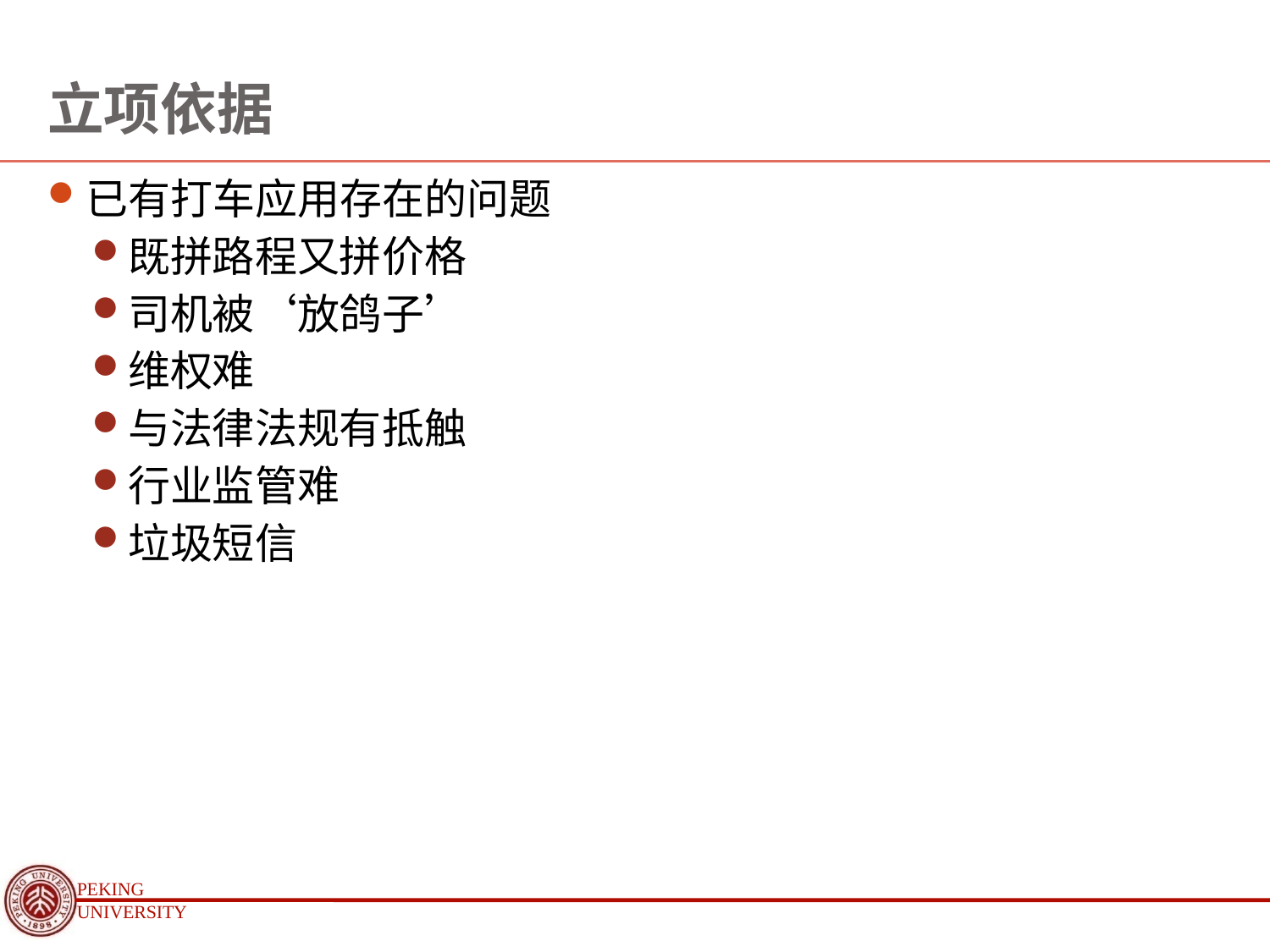

# 立项依据
已有打车应用存在的问题
既拼路程又拼价格
司机被‘放鸽子’
维权难
与法律法规有抵触
行业监管难
垃圾短信